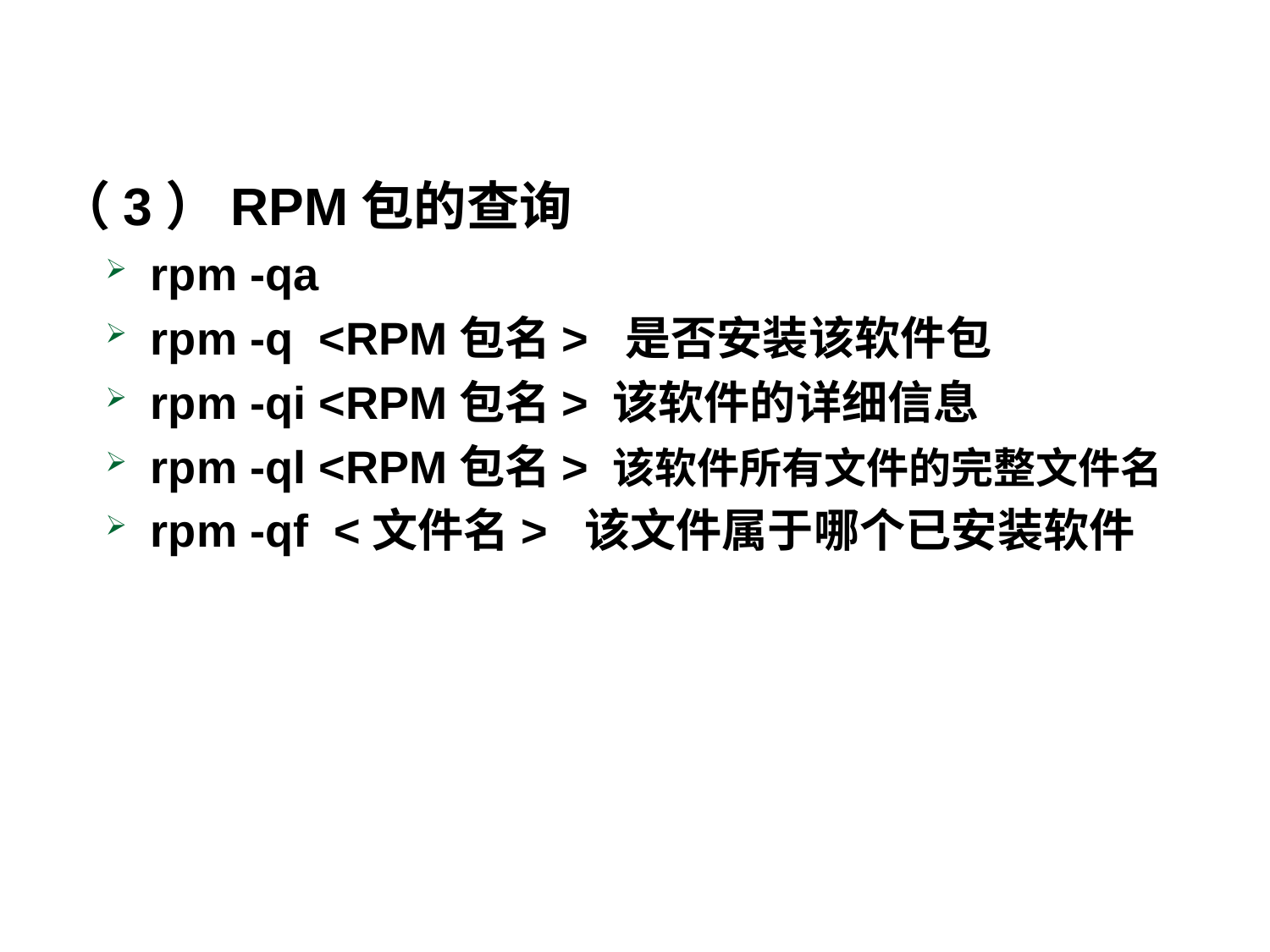

（3）RPM包的查询
rpm -qa
rpm -q  <RPM包名>  是否安装该软件包
rpm -qi <RPM包名> 该软件的详细信息
rpm -ql <RPM包名> 该软件所有文件的完整文件名
rpm -qf  <文件名>  该文件属于哪个已安装软件